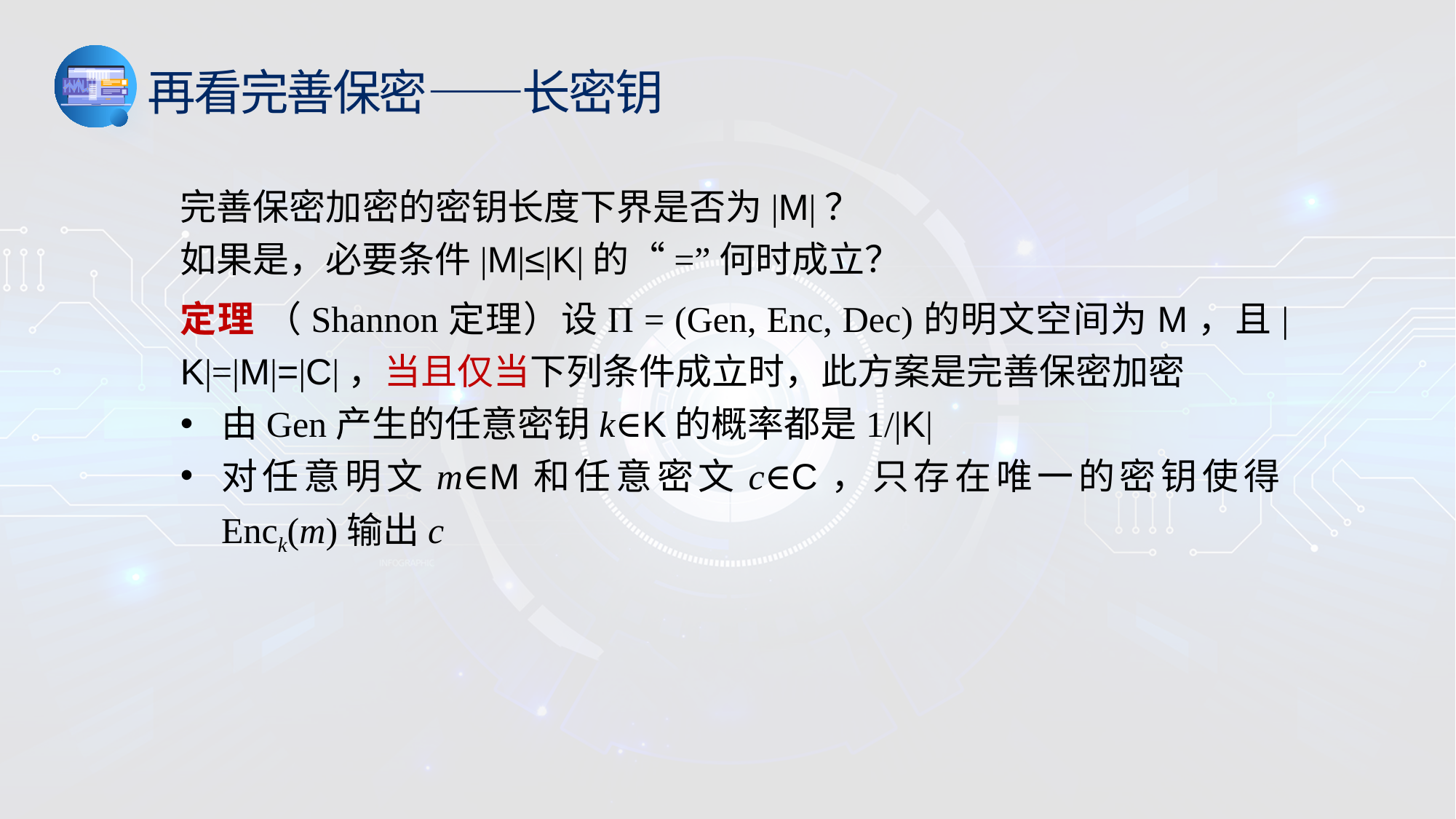

再看完善保密——长密钥

完善保密加密的密钥长度下界是否为|M|？
如果是，必要条件|M|≤|K|的“=”何时成立？
定理 （Shannon定理）设Π = (Gen, Enc, Dec)的明文空间为M，且|K|=|M|=|C|，当且仅当下列条件成立时，此方案是完善保密加密
由Gen产生的任意密钥k∈K的概率都是1/|K|
对任意明文m∈M和任意密文c∈C，只存在唯一的密钥使得Enck(m)输出c